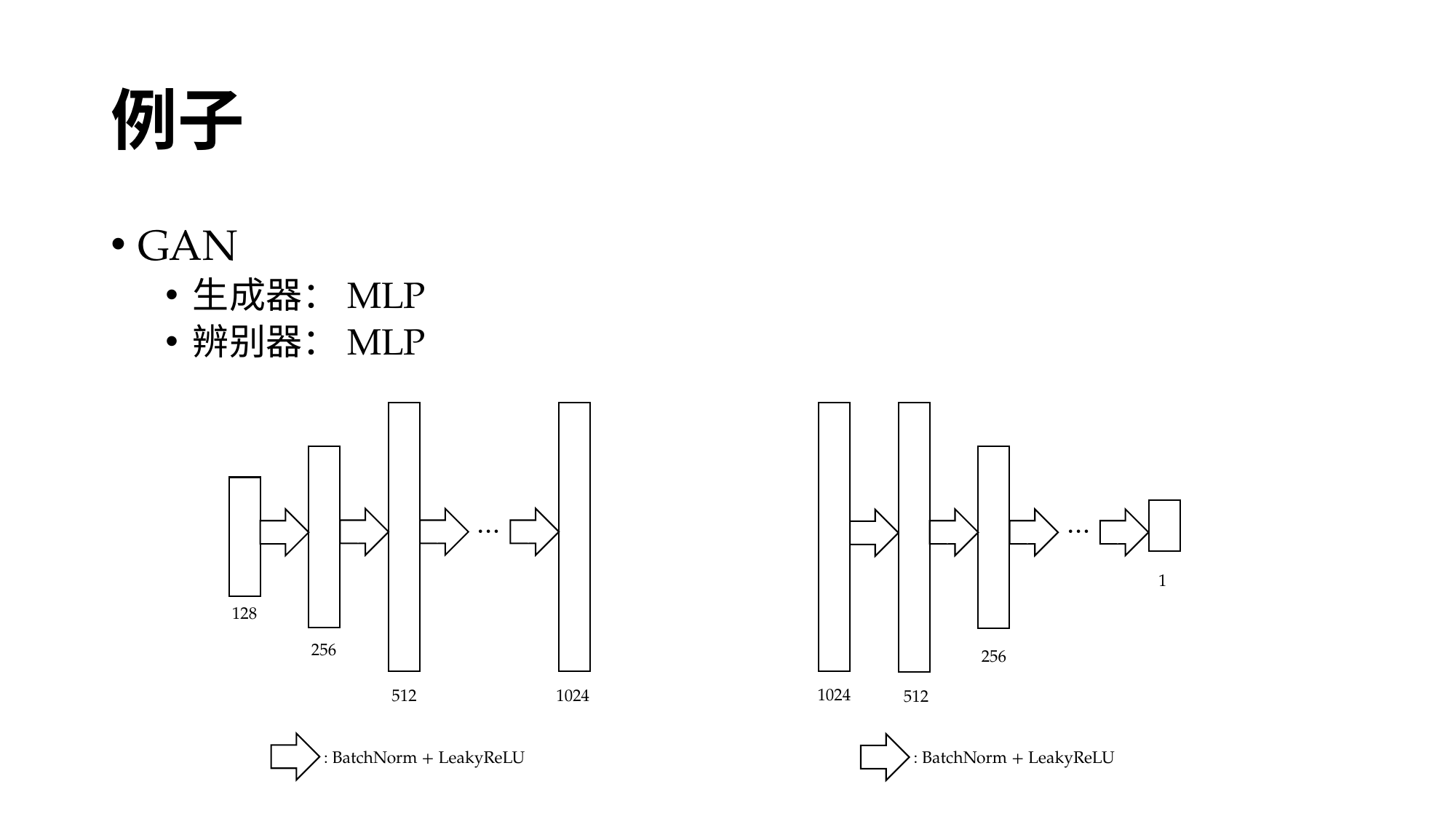

# 例子
GAN
生成器：MLP
辨别器：MLP

…
v
v
v

1
256
1024
512

: BatchNorm + LeakyReLU

…
v
v
v

128
256
512
1024

: BatchNorm + LeakyReLU